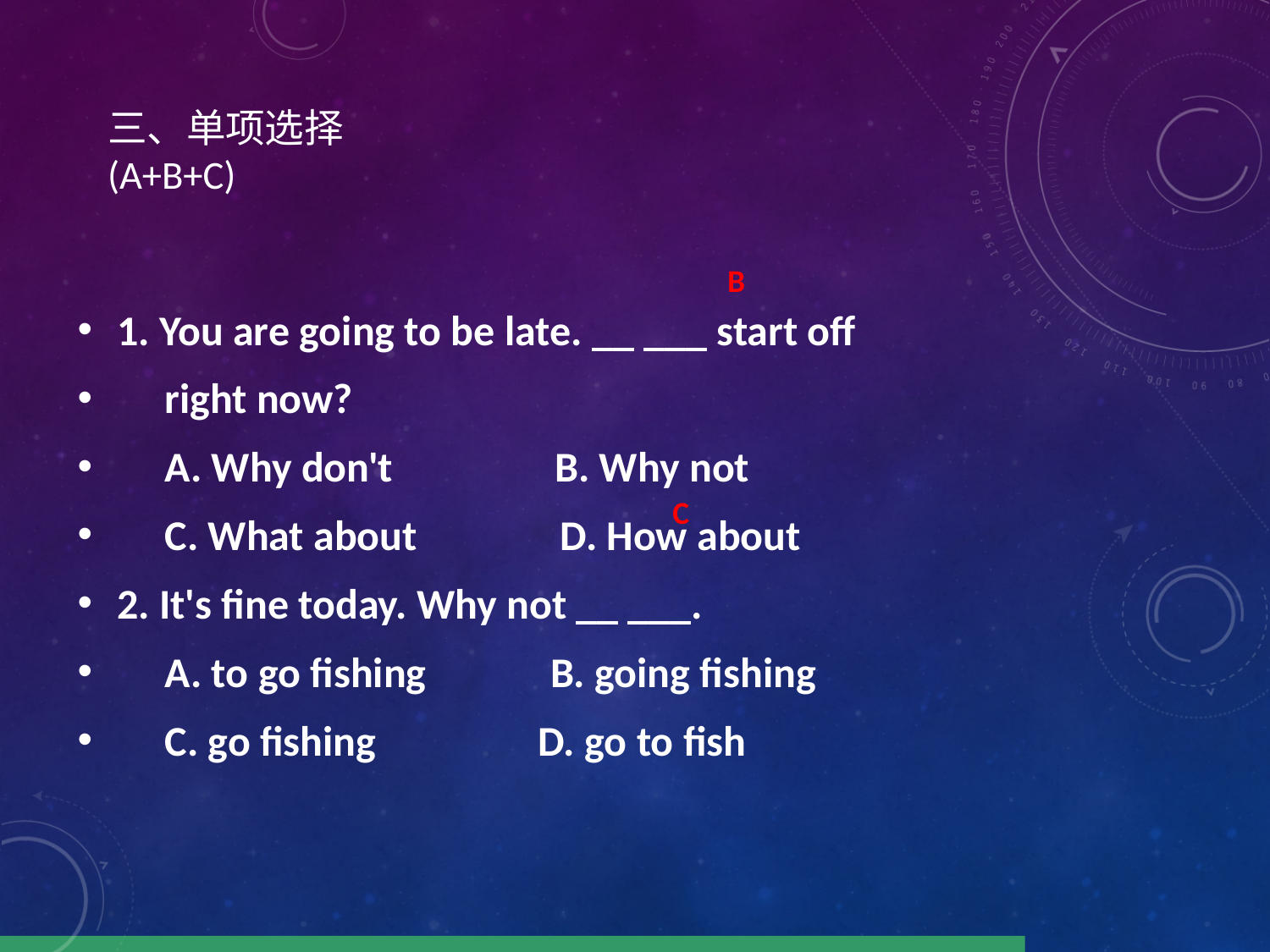

# 三、单项选择 (A+B+C)
1. You are going to be late. __ ___ start off
     right now?
     A. Why don't                 B. Why not
     C. What about               D. How about
2. It's fine today. Why not __ ___.
     A. to go fishing             B. going fishing
     C. go fishing                 D. go to fish

B
C